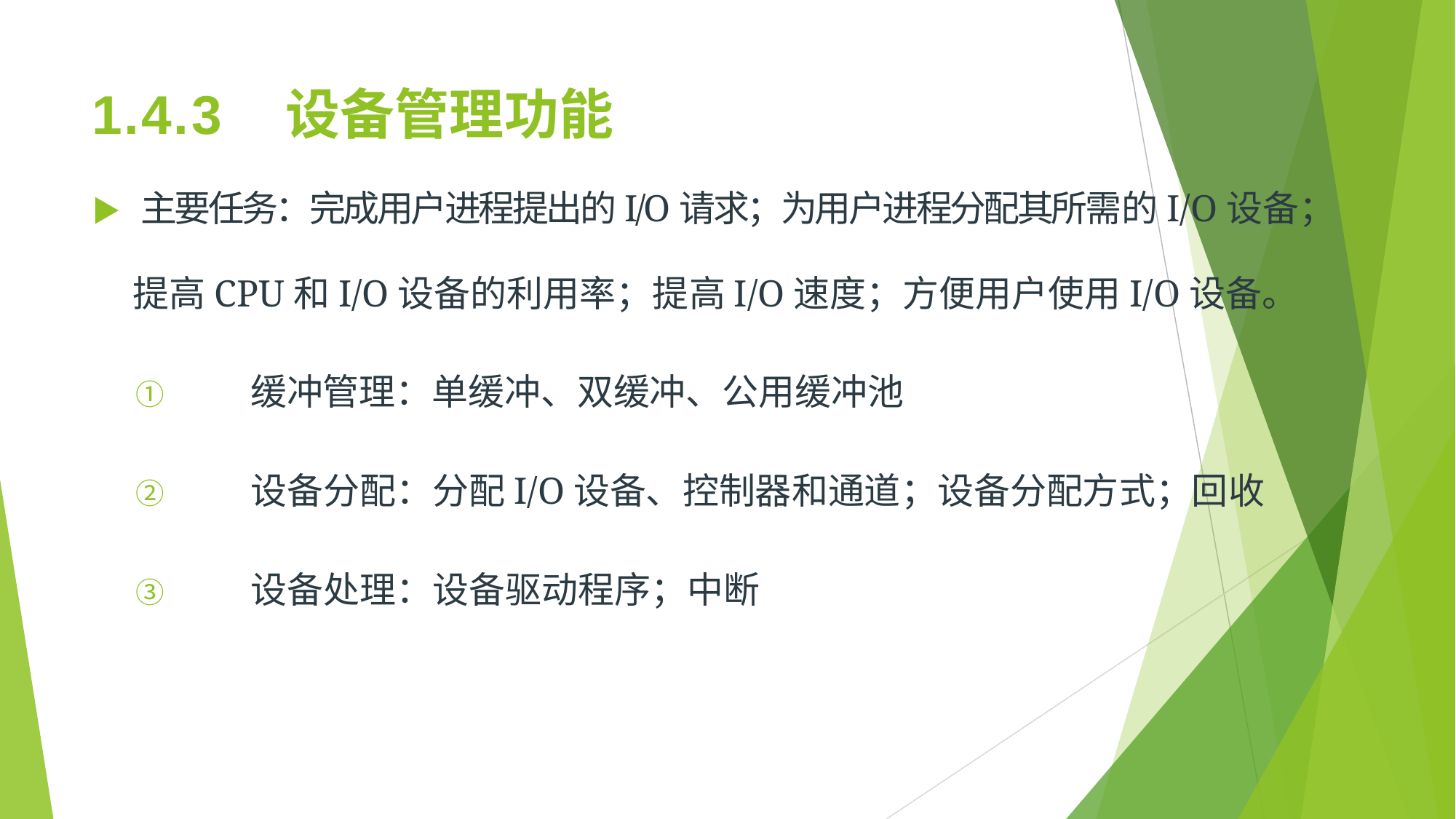

# 1.4.3	设备管理功能
▶	主要任务：完成用户进程提出的I/O请求；为用户进程分配其所需的I/O设备；

提高CPU和I/O设备的利用率；提高I/O速度；方便用户使用I/O设备。

①	缓冲管理：单缓冲、双缓冲、公用缓冲池

②	设备分配：分配I/O设备、控制器和通道；设备分配方式；回收

③	设备处理：设备驱动程序；中断